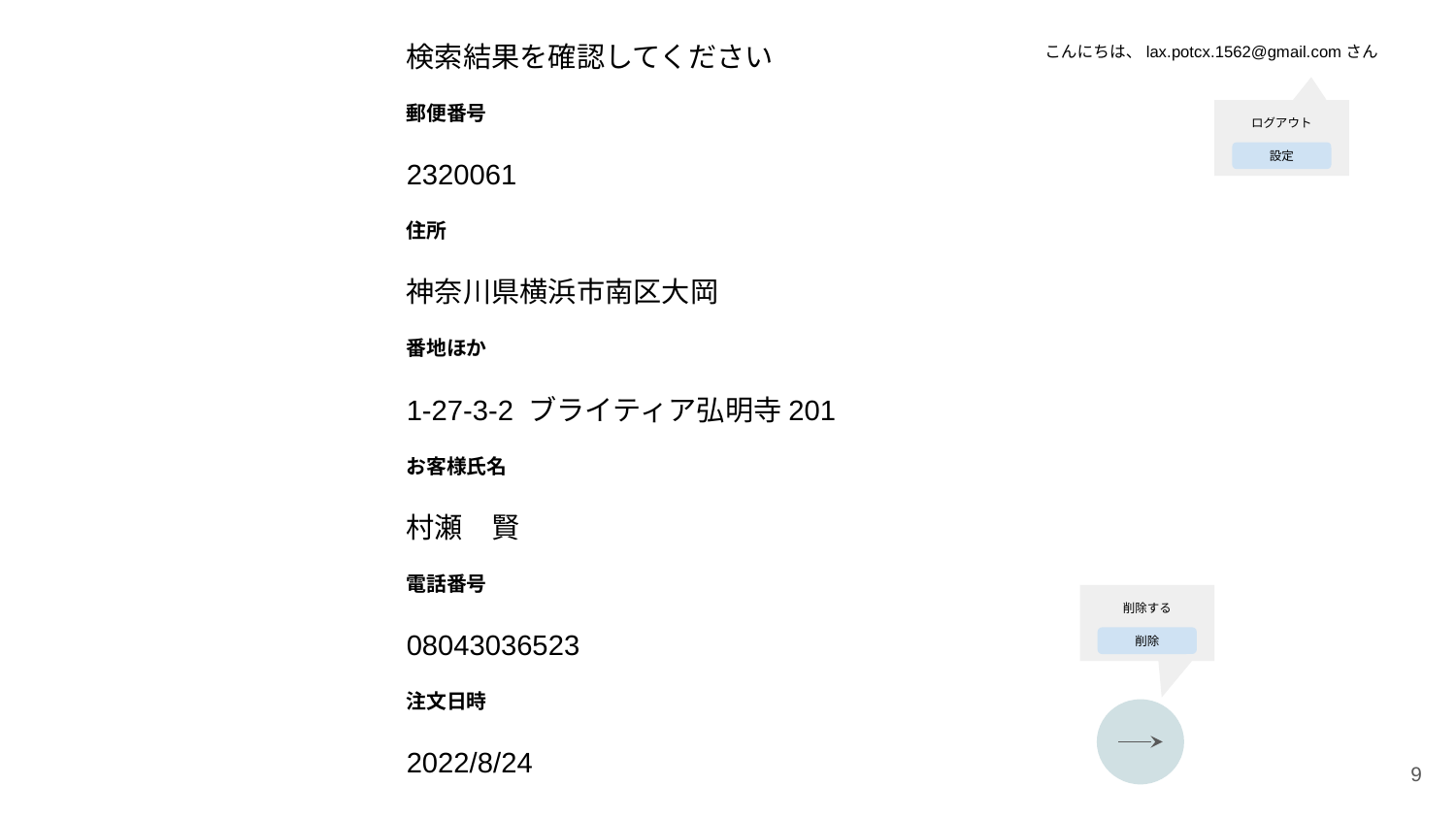

検索結果を確認してください
こんにちは、lax.potcx.1562@gmail.comさん
郵便番号

ログアウト
設定
2320061
住所
神奈川県横浜市南区大岡
番地ほか
1-27-3-2 ブライティア弘明寺201
お客様氏名
村瀬　賢
電話番号

削除する
削除
08043036523
注文日時

2022/8/24
9